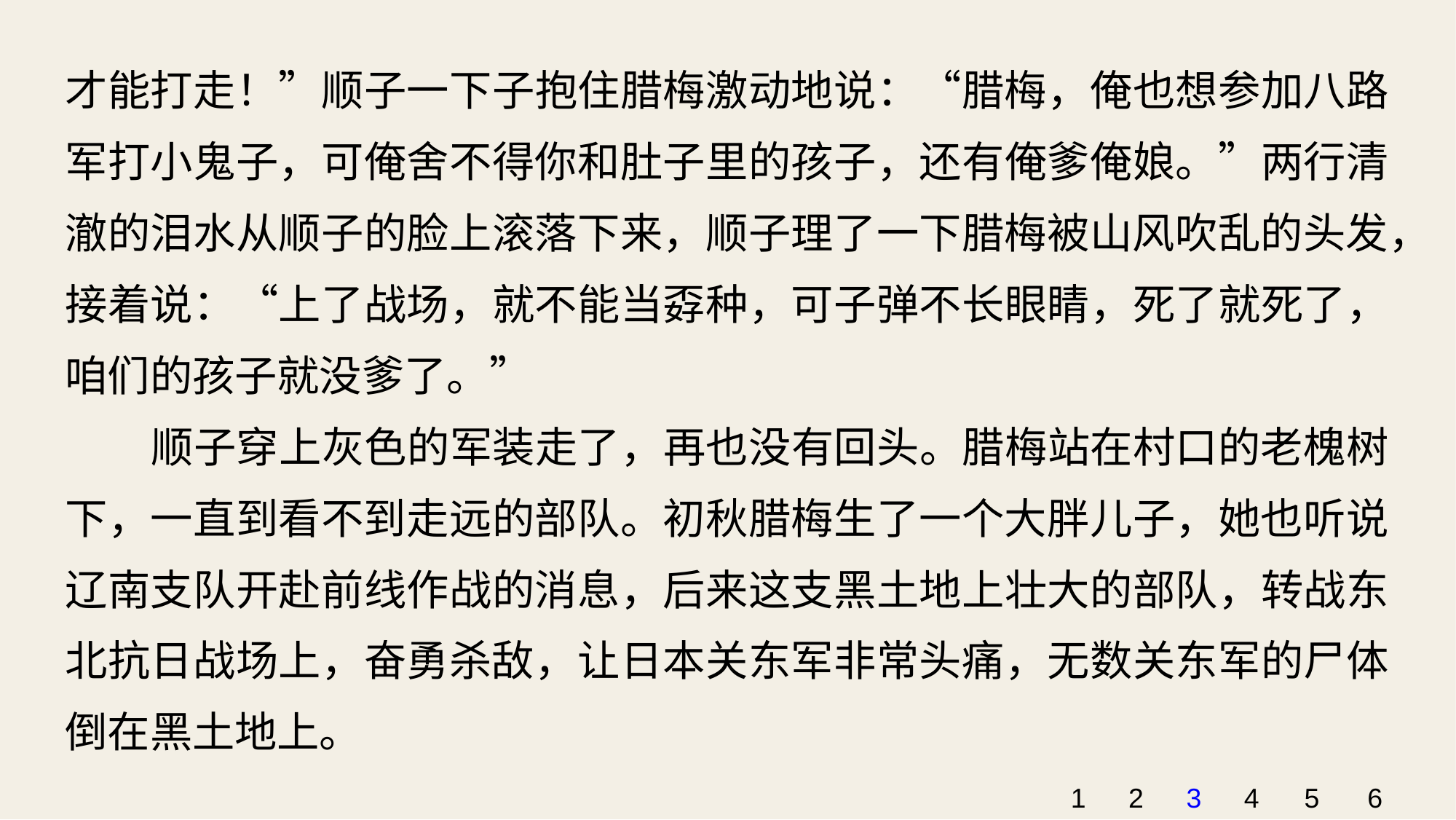

才能打走！”顺子一下子抱住腊梅激动地说：“腊梅，俺也想参加八路军打小鬼子，可俺舍不得你和肚子里的孩子，还有俺爹俺娘。”两行清澈的泪水从顺子的脸上滚落下来，顺子理了一下腊梅被山风吹乱的头发，接着说：“上了战场，就不能当孬种，可子弹不长眼睛，死了就死了，咱们的孩子就没爹了。”
顺子穿上灰色的军装走了，再也没有回头。腊梅站在村口的老槐树下，一直到看不到走远的部队。初秋腊梅生了一个大胖儿子，她也听说辽南支队开赴前线作战的消息，后来这支黑土地上壮大的部队，转战东北抗日战场上，奋勇杀敌，让日本关东军非常头痛，无数关东军的尸体倒在黑土地上。
1
2
3
4
5
6